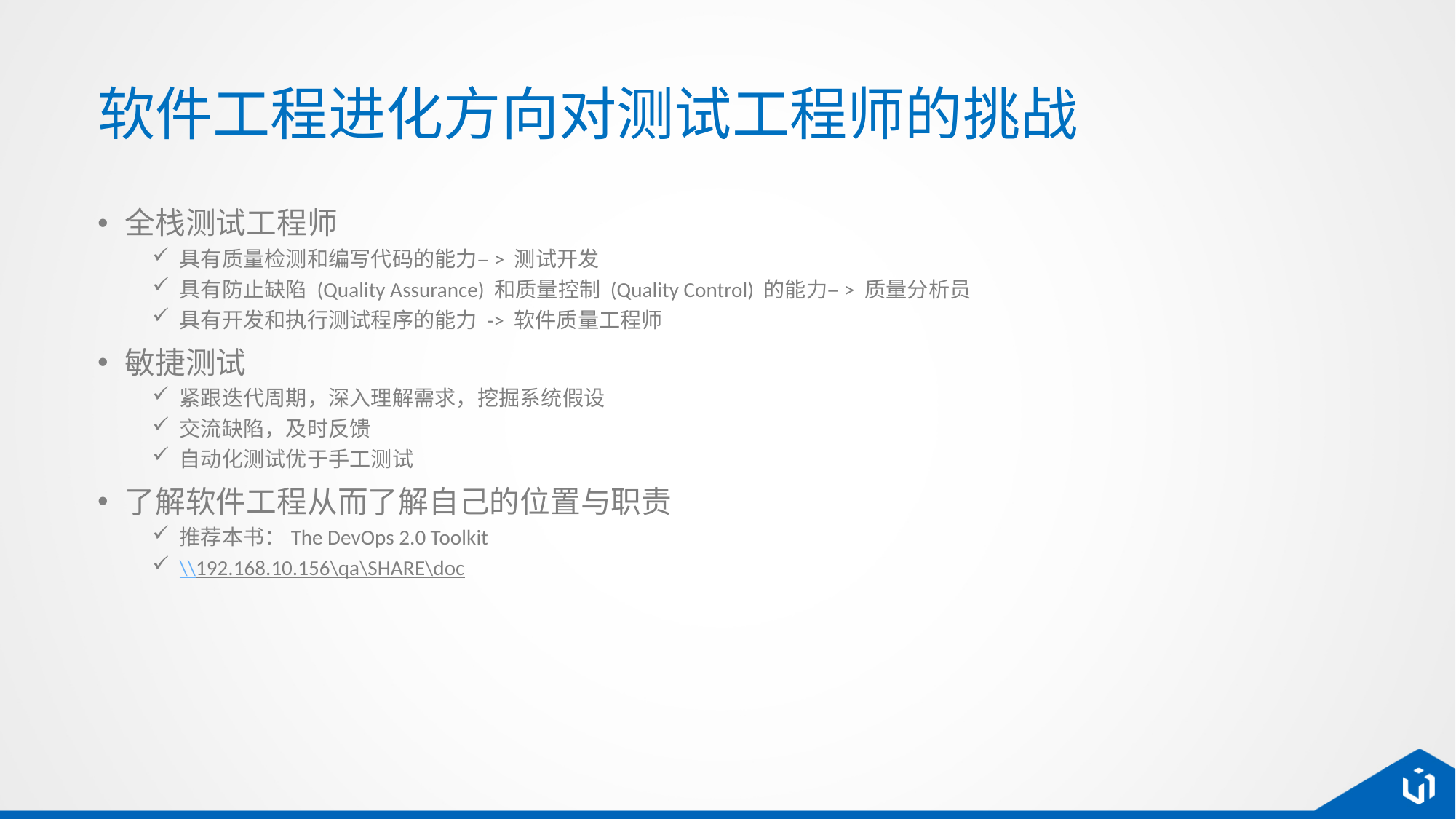

# 软件工程进化方向对测试工程师的挑战
全栈测试工程师
具有质量检测和编写代码的能力–> 测试开发
具有防止缺陷 (Quality Assurance) 和质量控制 (Quality Control) 的能力–> 质量分析员
具有开发和执行测试程序的能力 -> 软件质量工程师
敏捷测试
紧跟迭代周期，深入理解需求，挖掘系统假设
交流缺陷，及时反馈
自动化测试优于手工测试
了解软件工程从而了解自己的位置与职责
推荐本书：The DevOps 2.0 Toolkit
\\192.168.10.156\qa\SHARE\doc